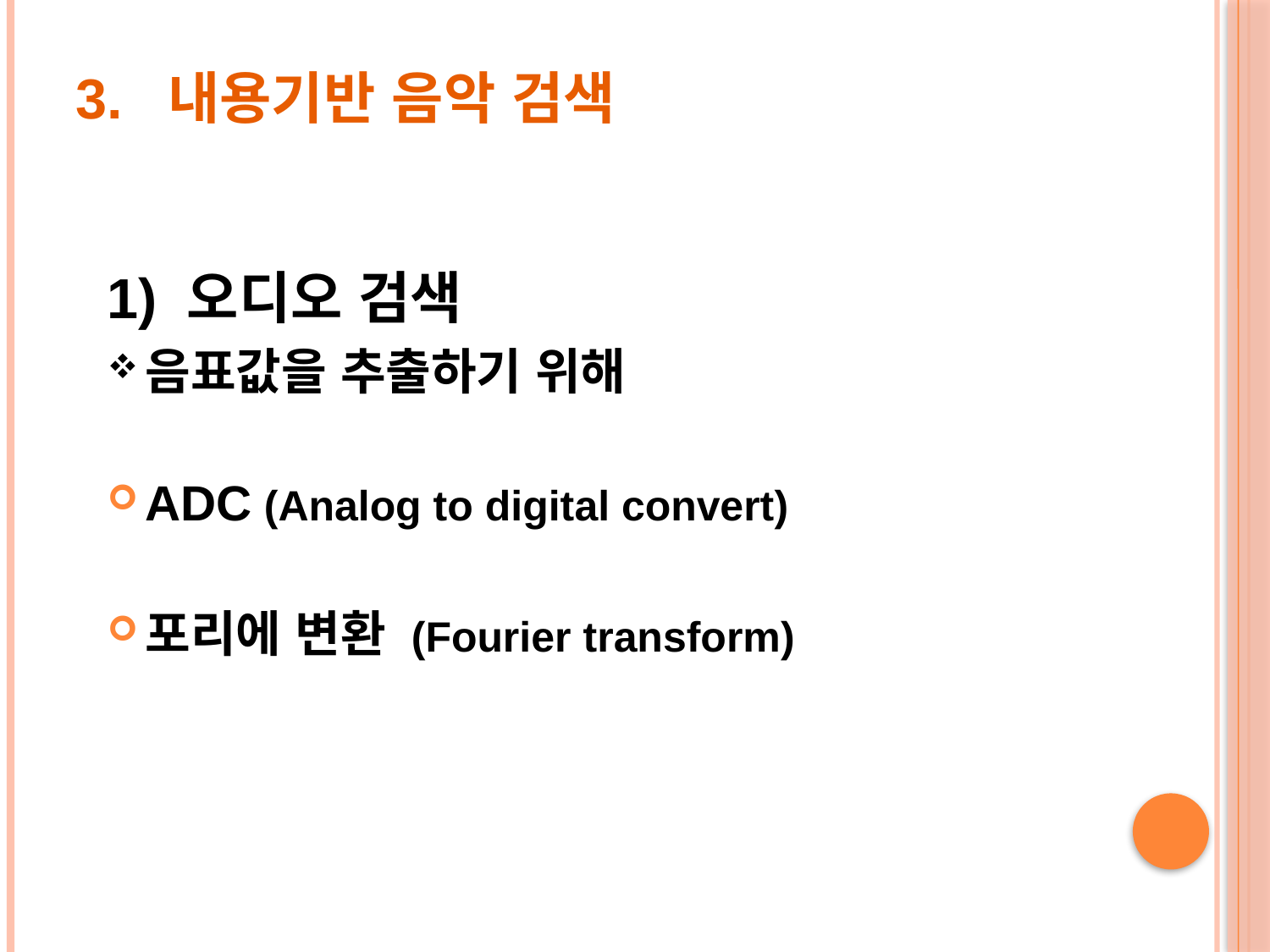

# 3.  내용기반 음악 검색
1) 오디오 검색
음표값을 추출하기 위해

ADC (Analog to digital convert)

포리에 변환 (Fourier transform)